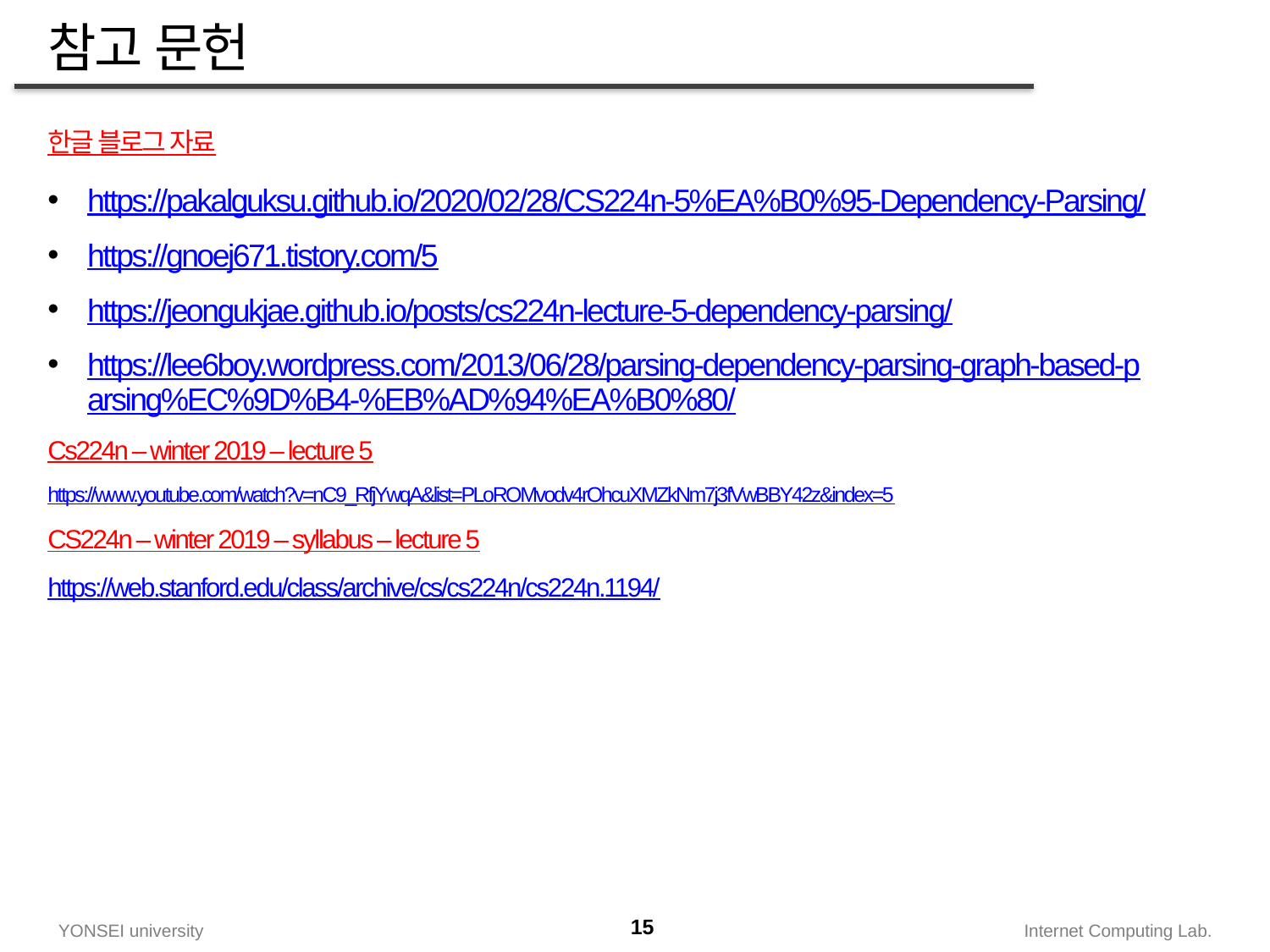

# 참고 문헌
한글 블로그 자료
https://pakalguksu.github.io/2020/02/28/CS224n-5%EA%B0%95-Dependency-Parsing/
https://gnoej671.tistory.com/5
https://jeongukjae.github.io/posts/cs224n-lecture-5-dependency-parsing/
https://lee6boy.wordpress.com/2013/06/28/parsing-dependency-parsing-graph-based-parsing%EC%9D%B4-%EB%AD%94%EA%B0%80/
Cs224n – winter 2019 – lecture 5
https://www.youtube.com/watch?v=nC9_RfjYwqA&list=PLoROMvodv4rOhcuXMZkNm7j3fVwBBY42z&index=5
CS224n – winter 2019 – syllabus – lecture 5
https://web.stanford.edu/class/archive/cs/cs224n/cs224n.1194/

15